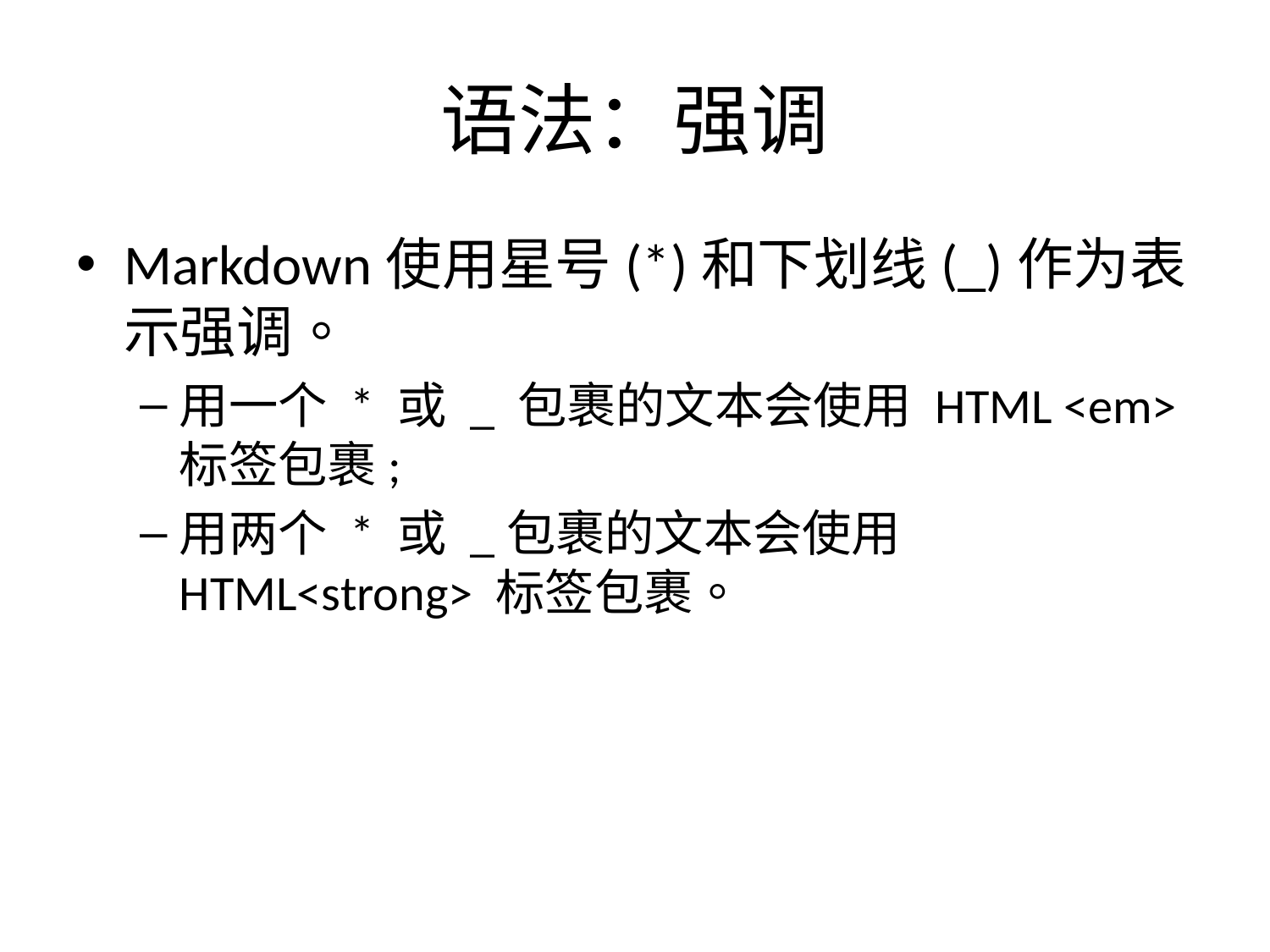

# 语法：强调
Markdown使用星号(*)和下划线(_)作为表示强调。
用一个 * 或 _ 包裹的文本会使用 HTML <em> 标签包裹;
用两个 * 或 _包裹的文本会使用HTML<strong> 标签包裹。